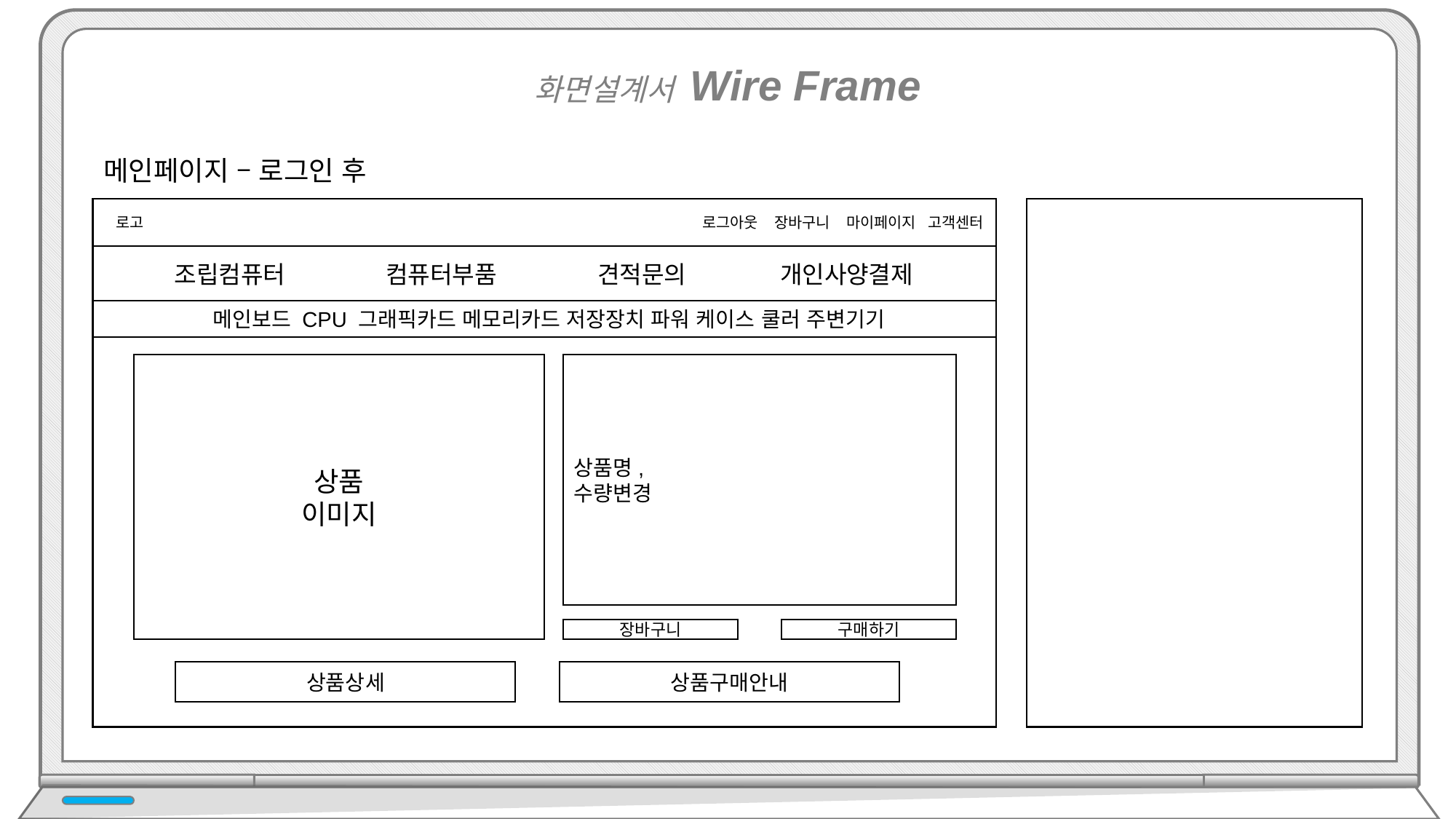

화면설계서 Wire Frame
메인페이지 – 로그인 후

로그아웃    장바구니    마이페이지   고객센터
로고
조립컴퓨터               컴퓨터부품               견적문의              개인사양결제
	메인보드 CPU 그래픽카드 메모리카드 저장장치 파워 케이스 쿨러 주변기기
상품명,
수량변경
상품
이미지
장바구니
구매하기
상품상세
상품구매안내